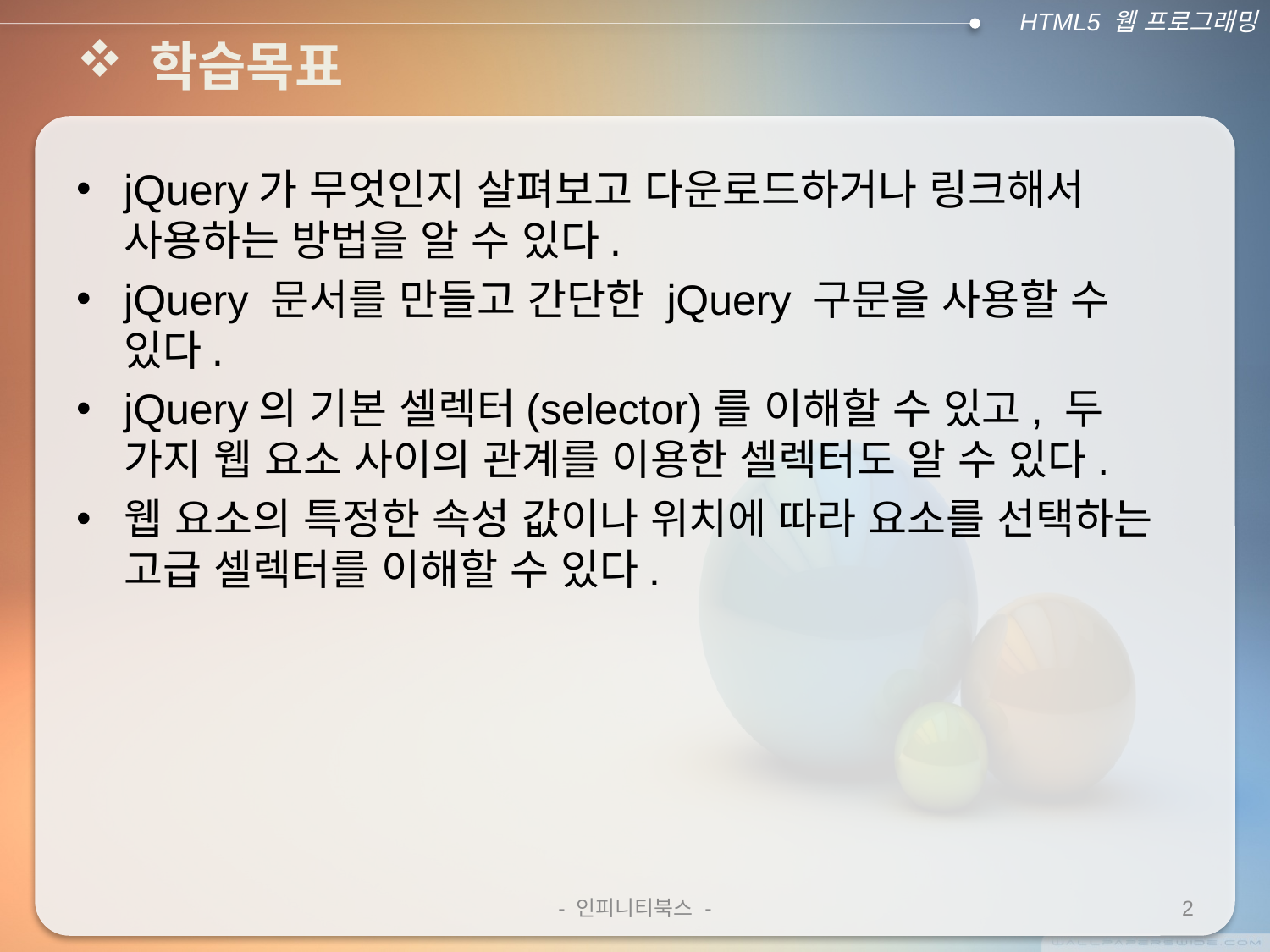

# 학습목표
jQuery가 무엇인지 살펴보고 다운로드하거나 링크해서 사용하는 방법을 알 수 있다.
jQuery 문서를 만들고 간단한 jQuery 구문을 사용할 수 있다.
jQuery의 기본 셀렉터(selector)를 이해할 수 있고, 두 가지 웹 요소 사이의 관계를 이용한 셀렉터도 알 수 있다.
웹 요소의 특정한 속성 값이나 위치에 따라 요소를 선택하는 고급 셀렉터를 이해할 수 있다.

- 인피니티북스 -
2